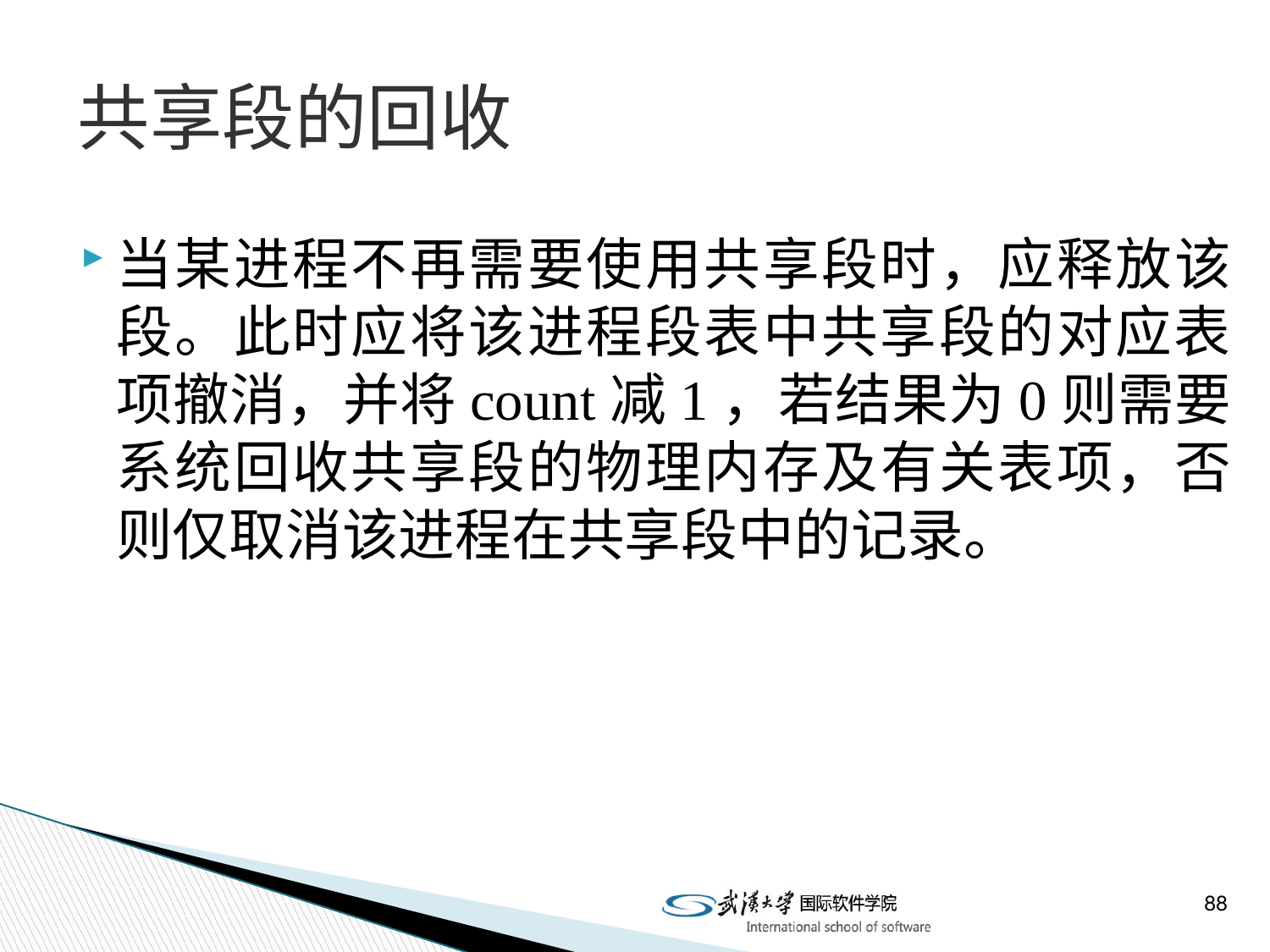

# 共享段的回收
当某进程不再需要使用共享段时，应释放该段。此时应将该进程段表中共享段的对应表项撤消，并将count减1，若结果为0则需要系统回收共享段的物理内存及有关表项，否则仅取消该进程在共享段中的记录。